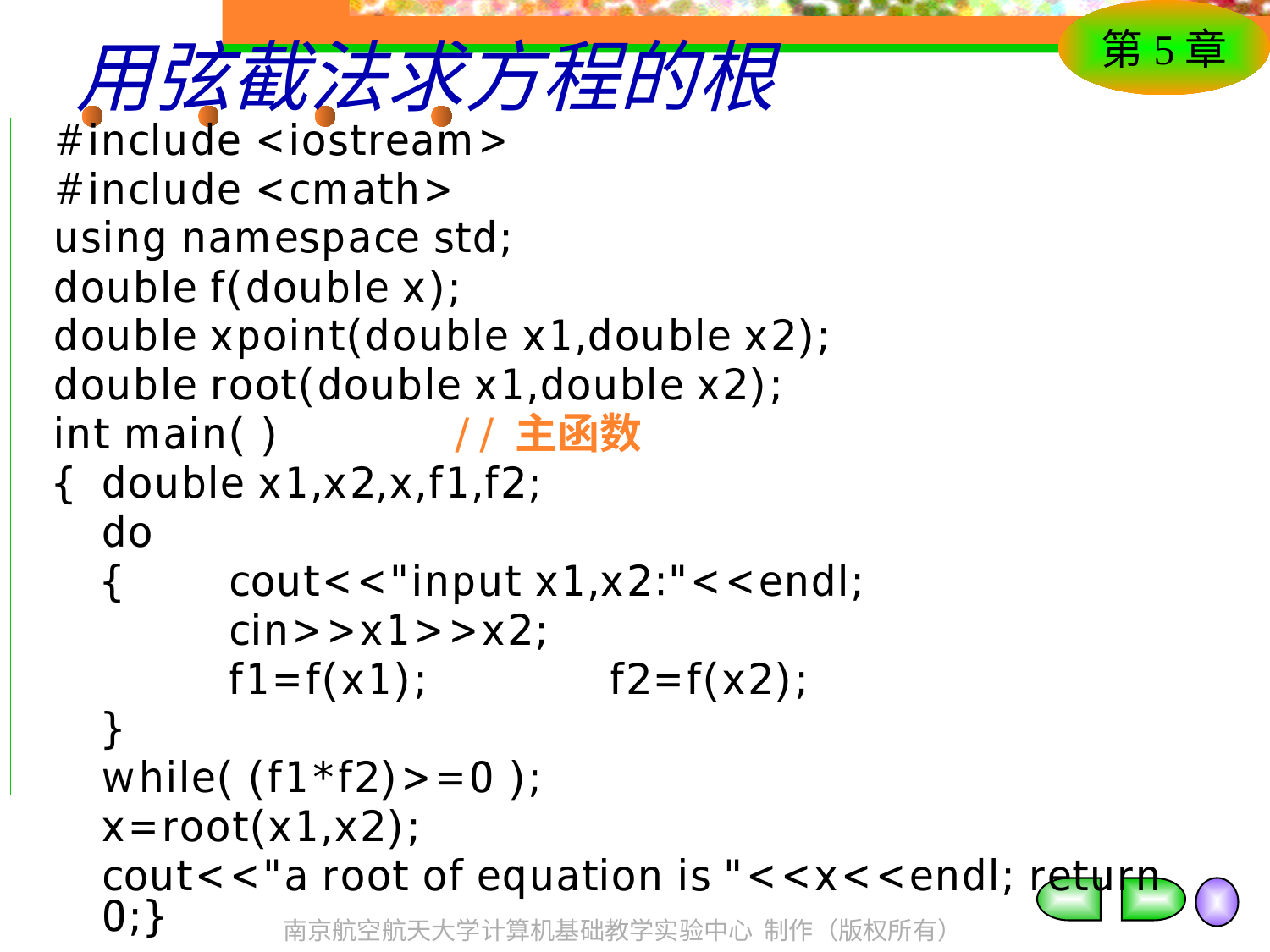

# 用弦截法求方程的根
#include <iostream>
#include <cmath>
using namespace std;
double f(double x);
double xpoint(double x1,double x2);
double root(double x1,double x2);
int main( )              //主函数
{	double x1,x2,x,f1,f2;
	do
	{	cout<<"input x1,x2:"<<endl;
		cin>>x1>>x2;
		f1=f(x1);		f2=f(x2);
	}
	while( (f1*f2)>=0 );
	x=root(x1,x2);
	cout<<"a root of equation is "<<x<<endl; return 0;}